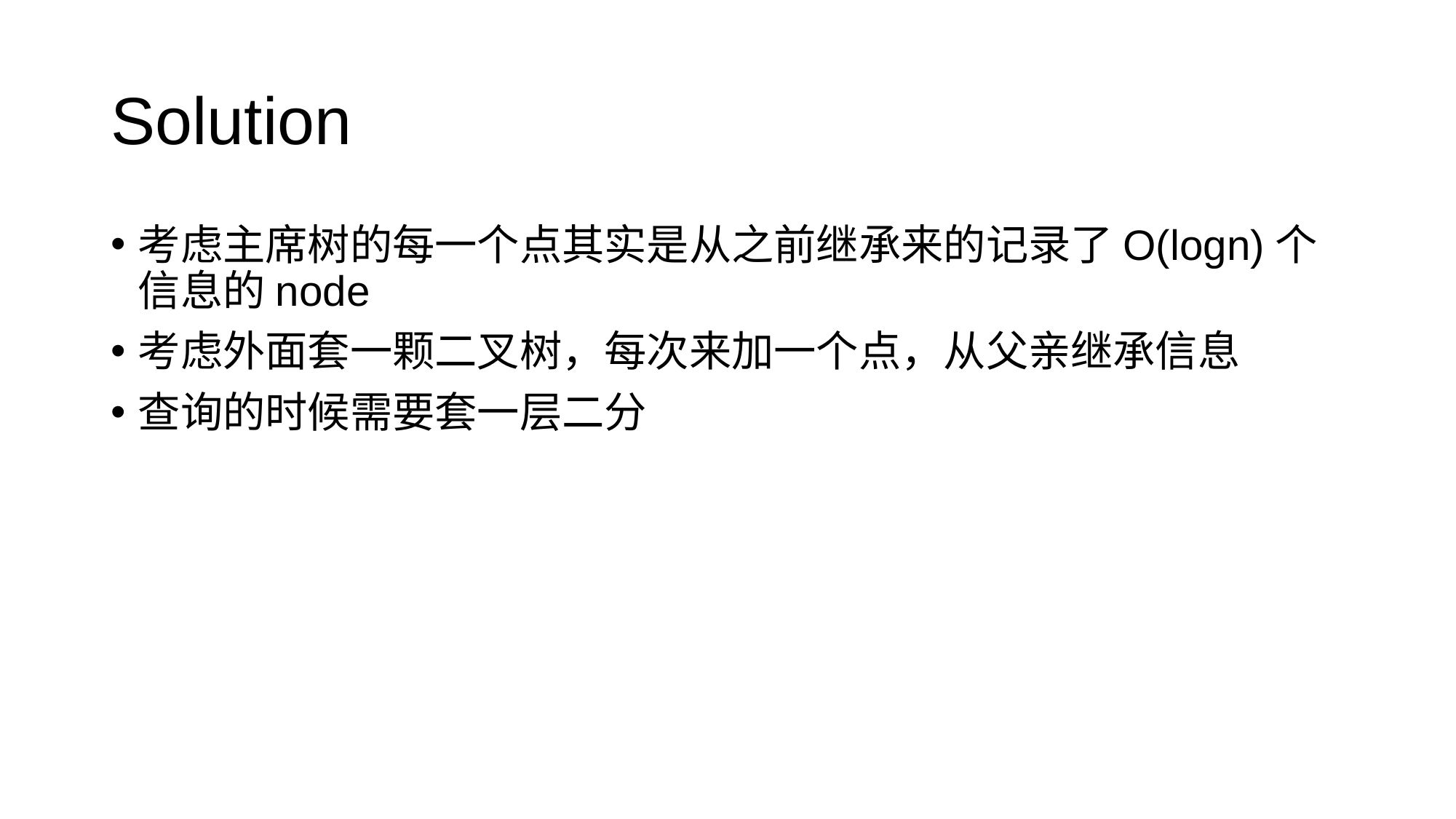

# Solution
考虑主席树的每一个点其实是从之前继承来的记录了O(logn)个信息的node
考虑外面套一颗二叉树，每次来加一个点，从父亲继承信息
查询的时候需要套一层二分